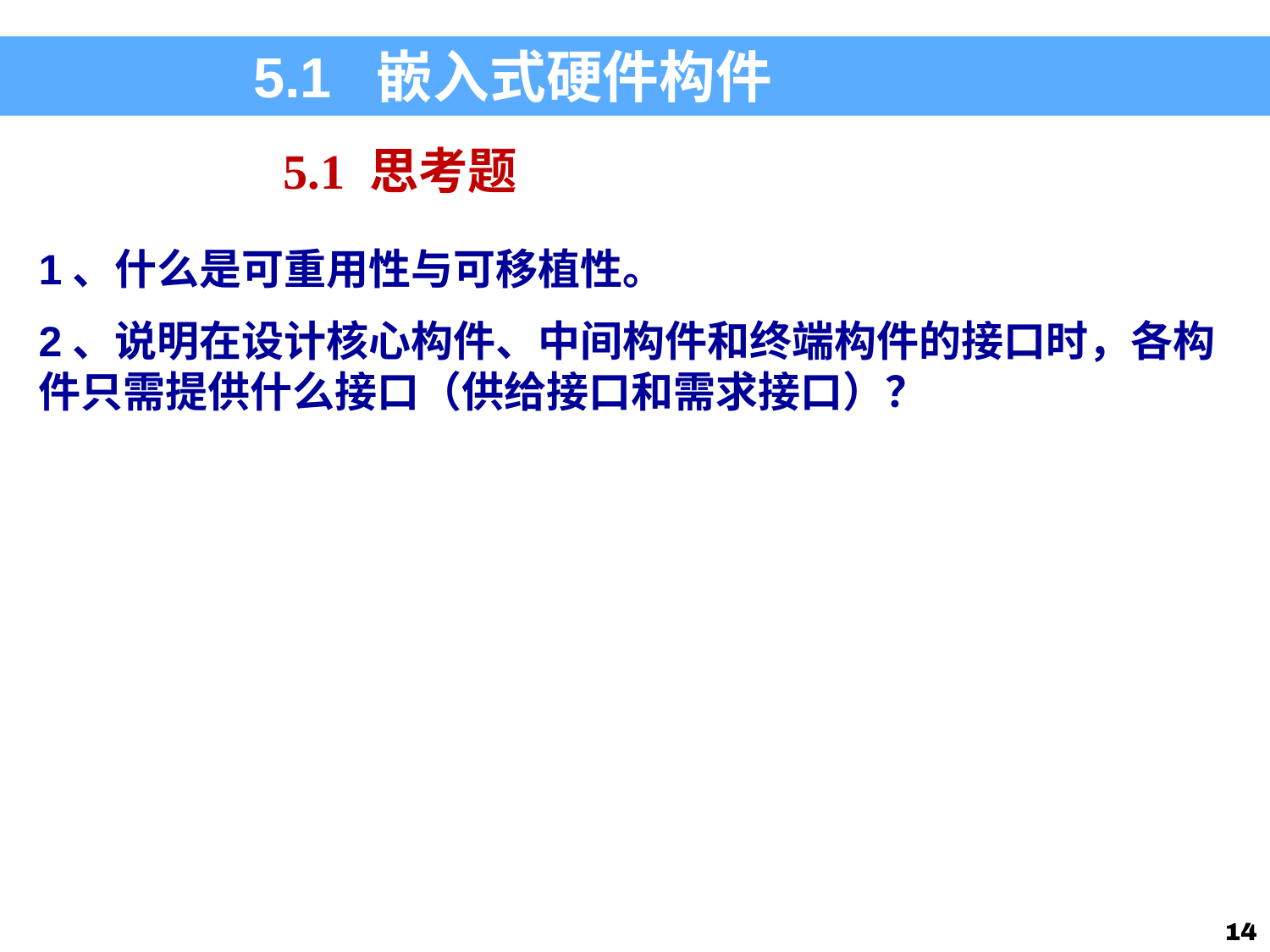

5.1  嵌入式硬件构件
5.1 思考题
1、什么是可重用性与可移植性。
2、说明在设计核心构件、中间构件和终端构件的接口时，各构件只需提供什么接口（供给接口和需求接口）？

14